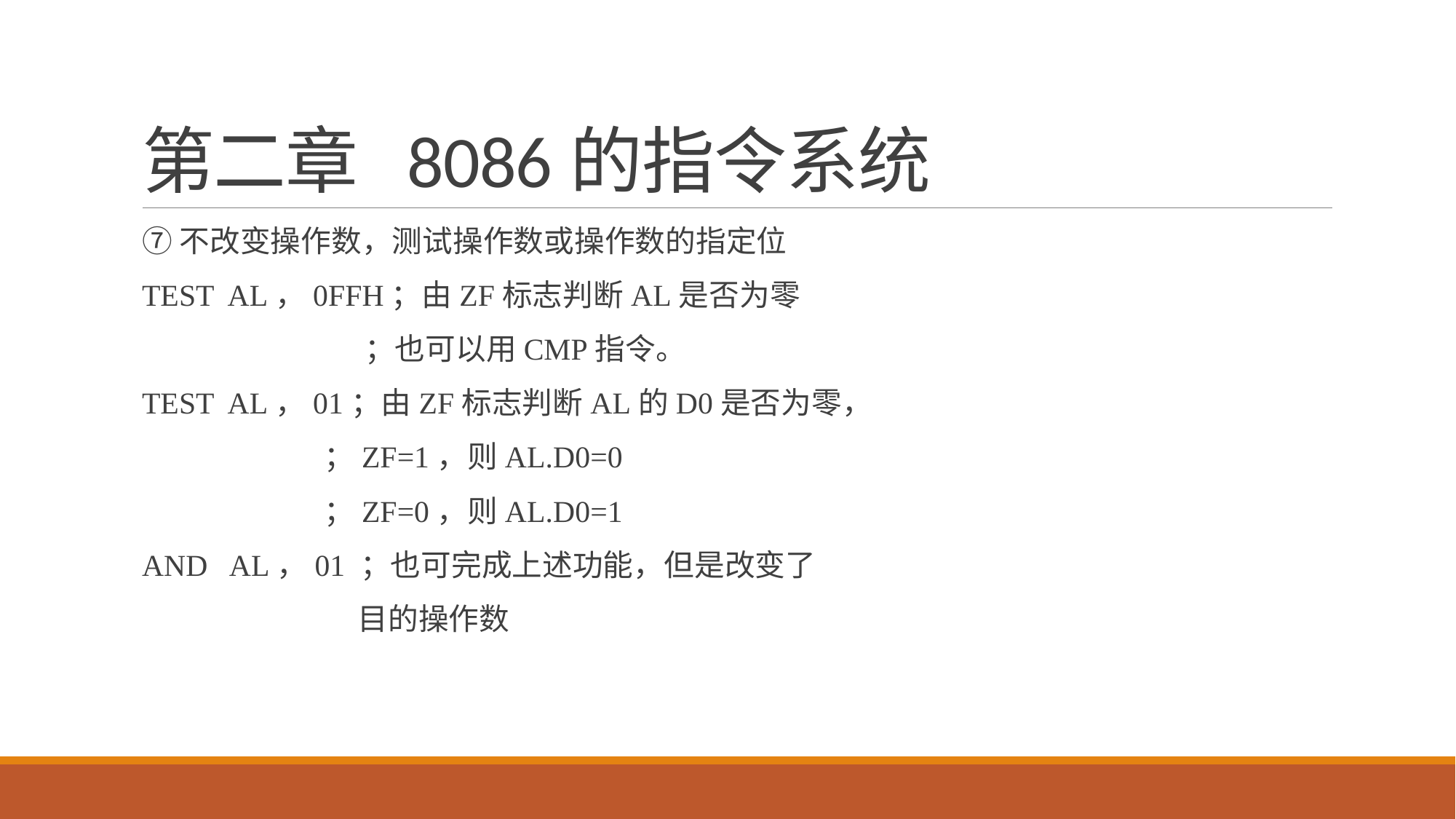

# 第二章  8086的指令系统
⑦不改变操作数，测试操作数或操作数的指定位
TEST  AL，0FFH；由ZF标志判断AL是否为零
                                ；也可以用CMP指令。
TEST  AL，01；由ZF标志判断AL的D0是否为零，
                          ；ZF=1，则AL.D0=0
                          ；ZF=0，则AL.D0=1
AND   AL，01 ；也可完成上述功能，但是改变了
                               目的操作数